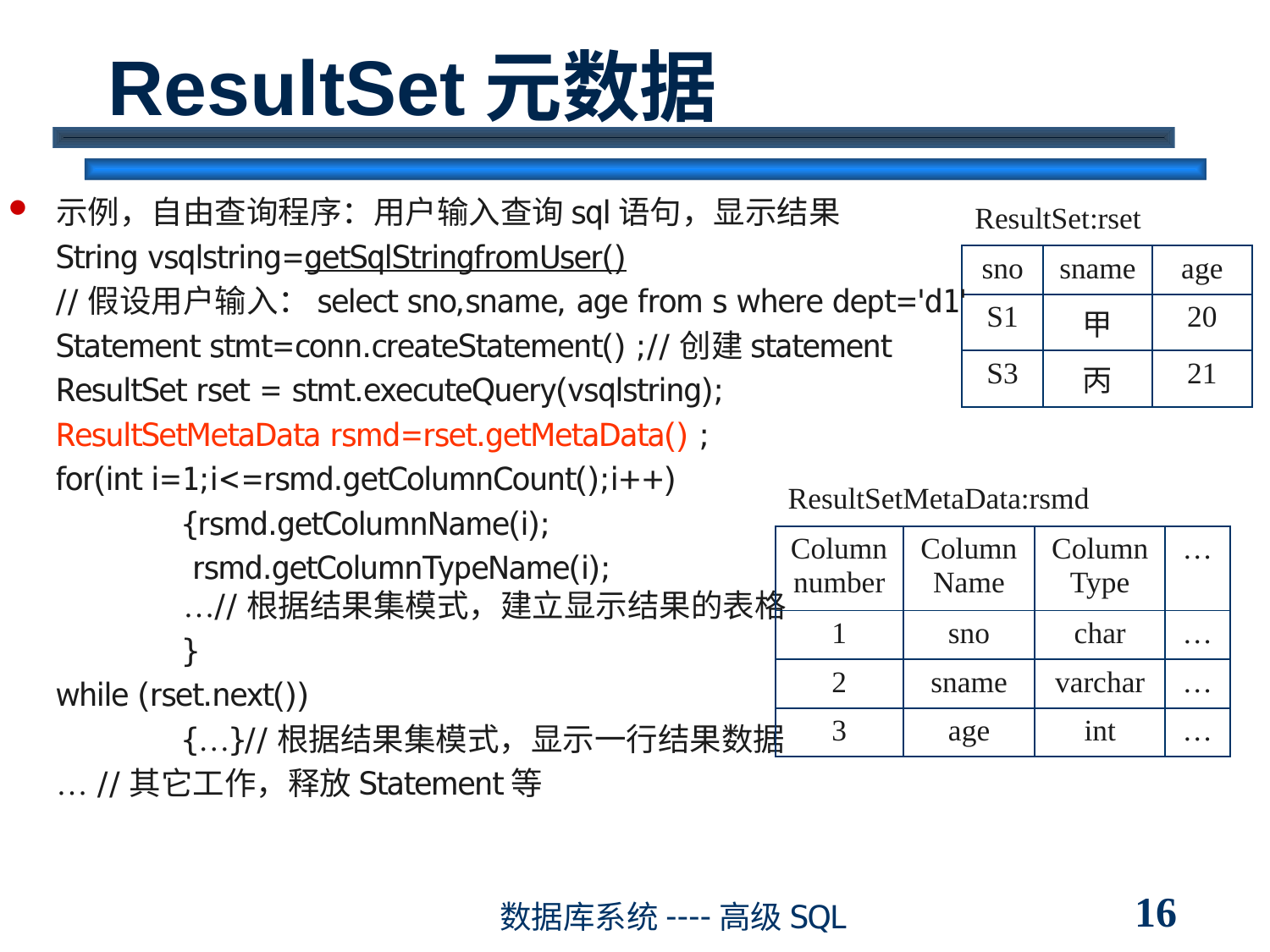

# ResultSet元数据
示例，自由查询程序：用户输入查询sql语句，显示结果
	String vsqlstring=getSqlStringfromUser()
	//假设用户输入：select sno,sname, age from s where dept='d1'
	Statement stmt=conn.createStatement() ;//创建statement
	ResultSet rset = stmt.executeQuery(vsqlstring);
	ResultSetMetaData rsmd=rset.getMetaData() ;
	for(int i=1;i<=rsmd.getColumnCount();i++)
		{rsmd.getColumnName(i);
		 rsmd.getColumnTypeName(i);
		…//根据结果集模式，建立显示结果的表格
		}
	while (rset.next())
		{…}//根据结果集模式，显示一行结果数据
	… //其它工作，释放Statement等
|  | ResultSet:rset |  |  |
| --- | --- | --- | --- |
|  | sno | sname | age |
|  | S1 | 甲 | 20 |
|  | S3 | 丙 | 21 |
| ResultSetMetaData:rsmd |  |  |  |
| --- | --- | --- | --- |
| Column number | Column Name | Column Type | … |
| 1 | sno | char | … |
| 2 | sname | varchar | … |
| 3 | age | int | … |
16
数据库系统----高级SQL